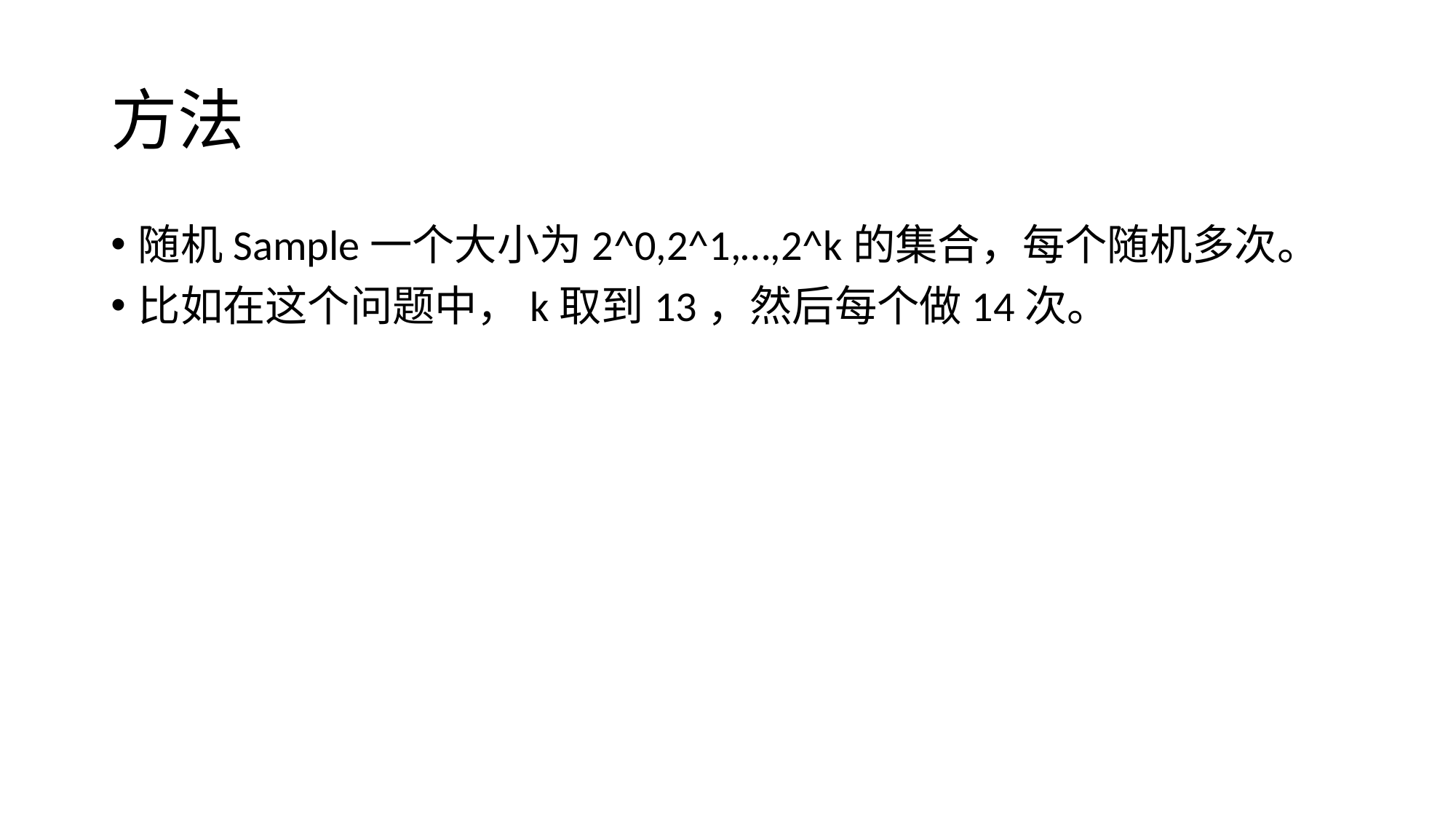

# 方法
随机Sample一个大小为2^0,2^1,…,2^k的集合，每个随机多次。
比如在这个问题中，k取到13，然后每个做14次。